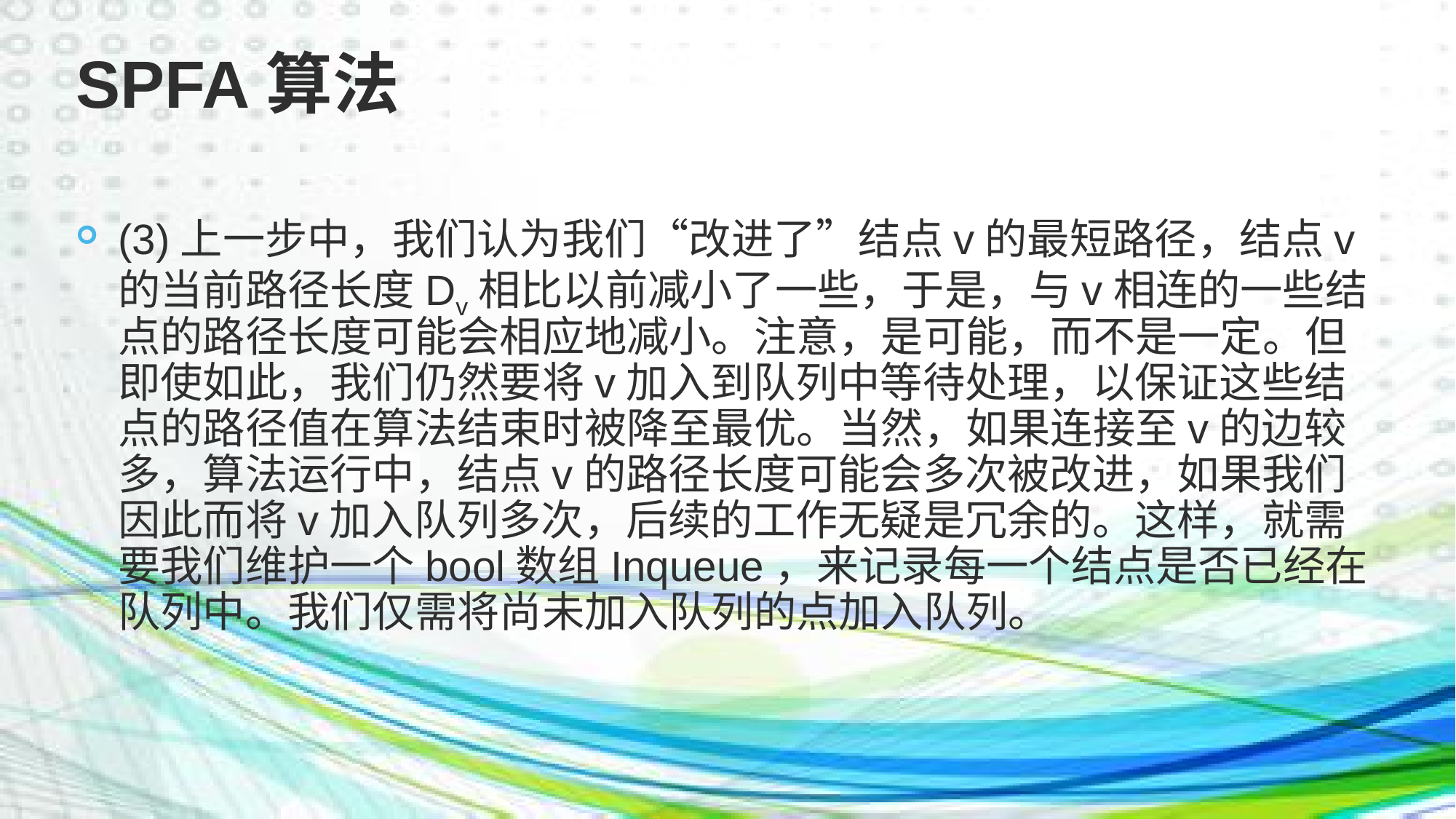

# SPFA算法
(3)上一步中，我们认为我们“改进了”结点v的最短路径，结点v的当前路径长度Dv相比以前减小了一些，于是，与v相连的一些结点的路径长度可能会相应地减小。注意，是可能，而不是一定。但即使如此，我们仍然要将v加入到队列中等待处理，以保证这些结点的路径值在算法结束时被降至最优。当然，如果连接至v的边较多，算法运行中，结点v的路径长度可能会多次被改进，如果我们因此而将v加入队列多次，后续的工作无疑是冗余的。这样，就需要我们维护一个bool数组Inqueue，来记录每一个结点是否已经在队列中。我们仅需将尚未加入队列的点加入队列。